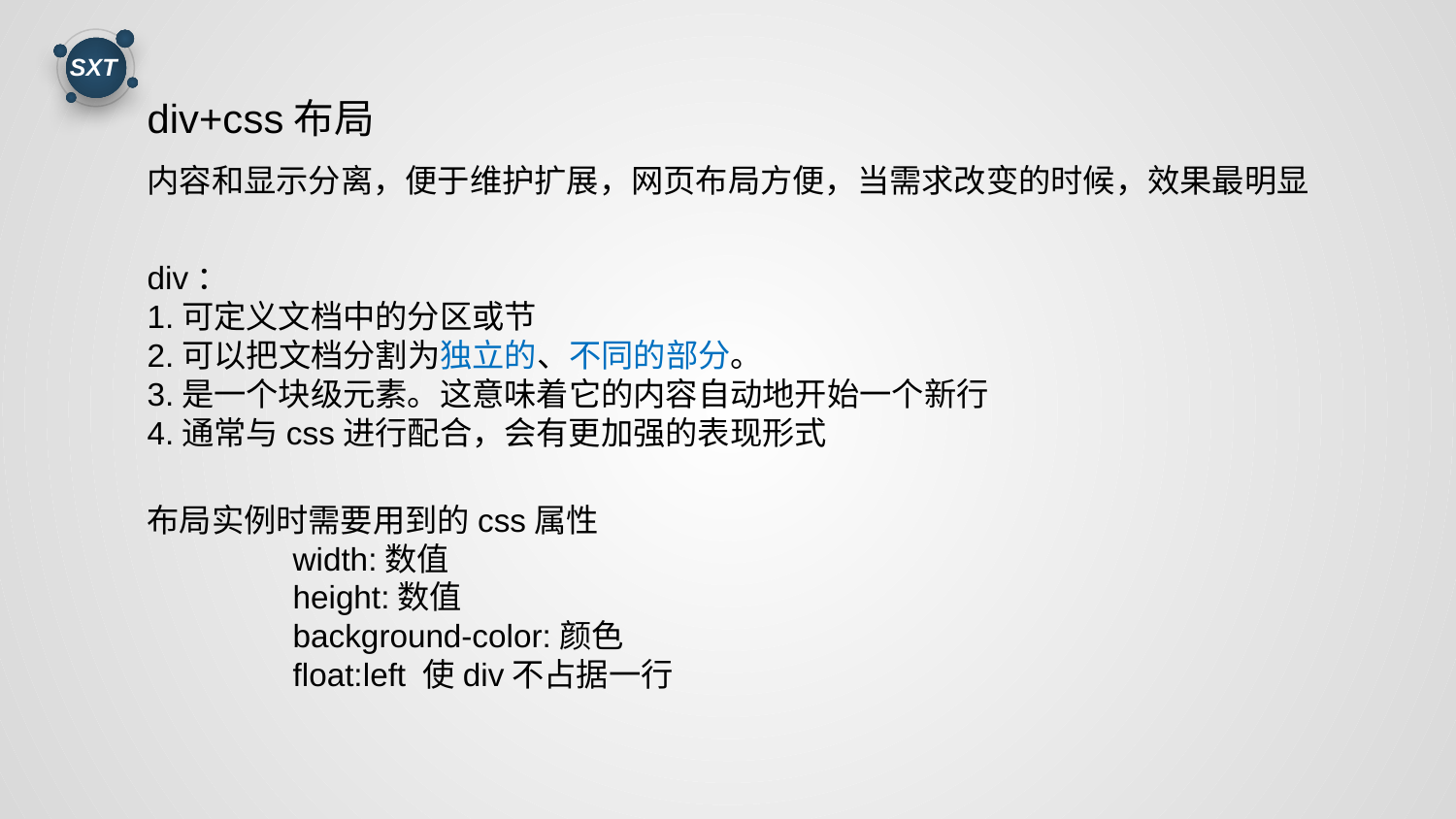

div+css布局
内容和显示分离，便于维护扩展，网页布局方便，当需求改变的时候，效果最明显

div：
1.可定义文档中的分区或节
2.可以把文档分割为独立的、不同的部分。
3.是一个块级元素。这意味着它的内容自动地开始一个新行
4.通常与css进行配合，会有更加强的表现形式

布局实例时需要用到的css属性
	width:数值
	height:数值
	background-color:颜色
	float:left 使div不占据一行